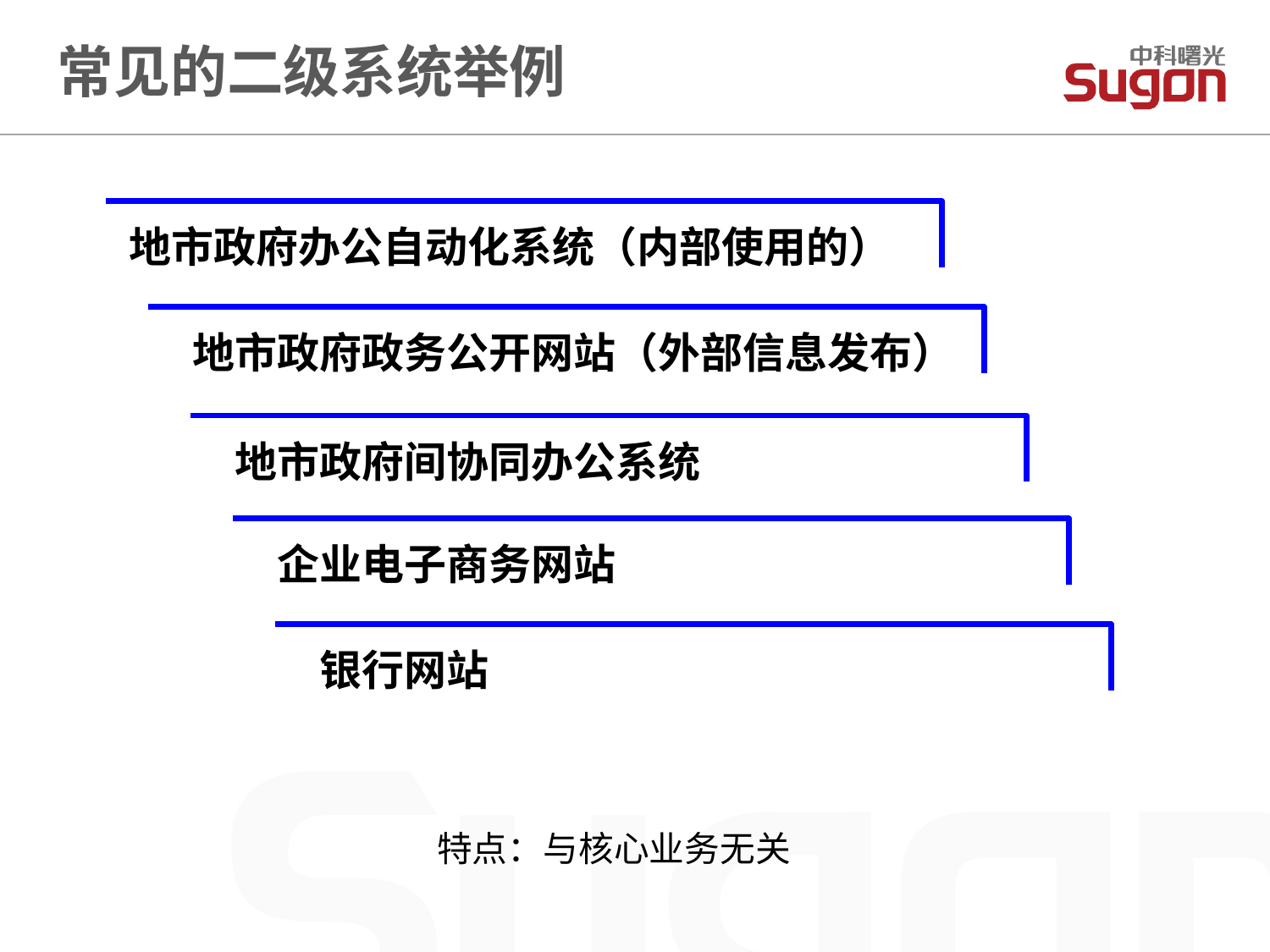

# 常见的二级系统举例

地市政府办公自动化系统（内部使用的）

地市政府政务公开网站（外部信息发布）

地市政府间协同办公系统

企业电子商务网站

银行网站
特点：与核心业务无关